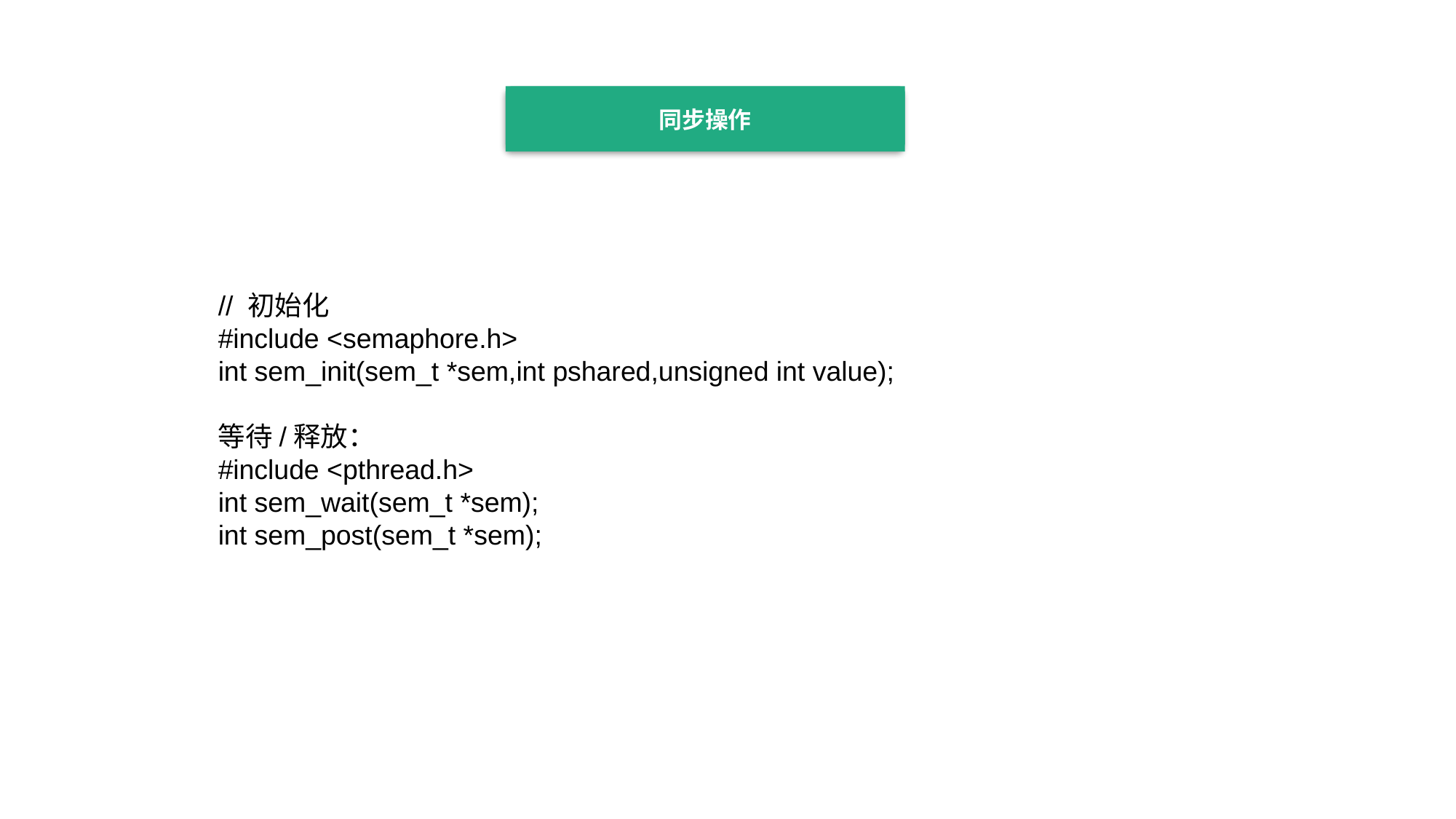

同步操作

// 初始化
#include <semaphore.h>
int sem_init(sem_t *sem,int pshared,unsigned int value);

等待/释放：
#include <pthread.h>
int sem_wait(sem_t *sem);
int sem_post(sem_t *sem);